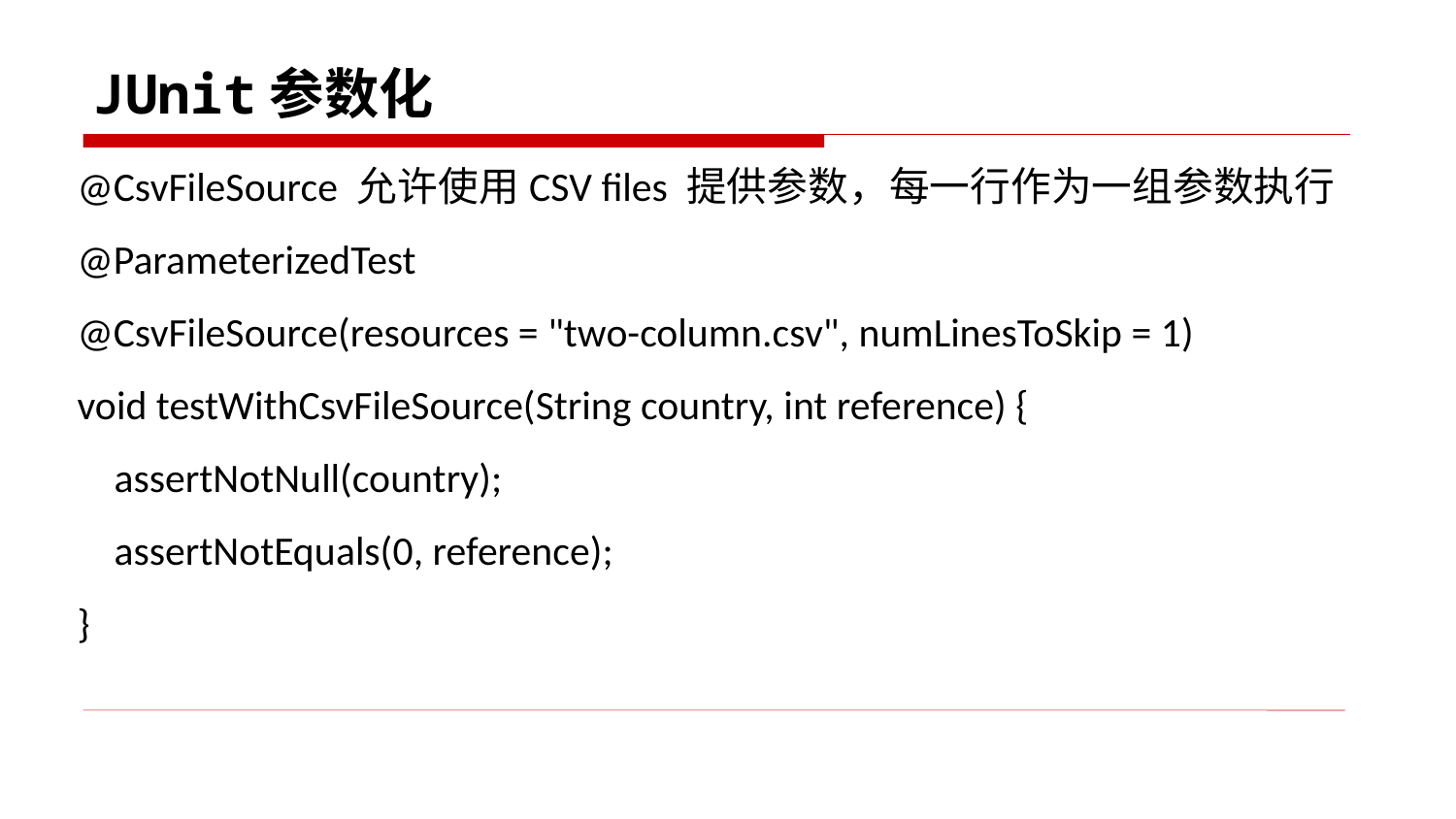

# JUnit参数化
@CsvFileSource 允许使用CSV files 提供参数，每一行作为一组参数执行
@ParameterizedTest
@CsvFileSource(resources = "two-column.csv", numLinesToSkip = 1)
void testWithCsvFileSource(String country, int reference) {
    assertNotNull(country);
    assertNotEquals(0, reference);
}